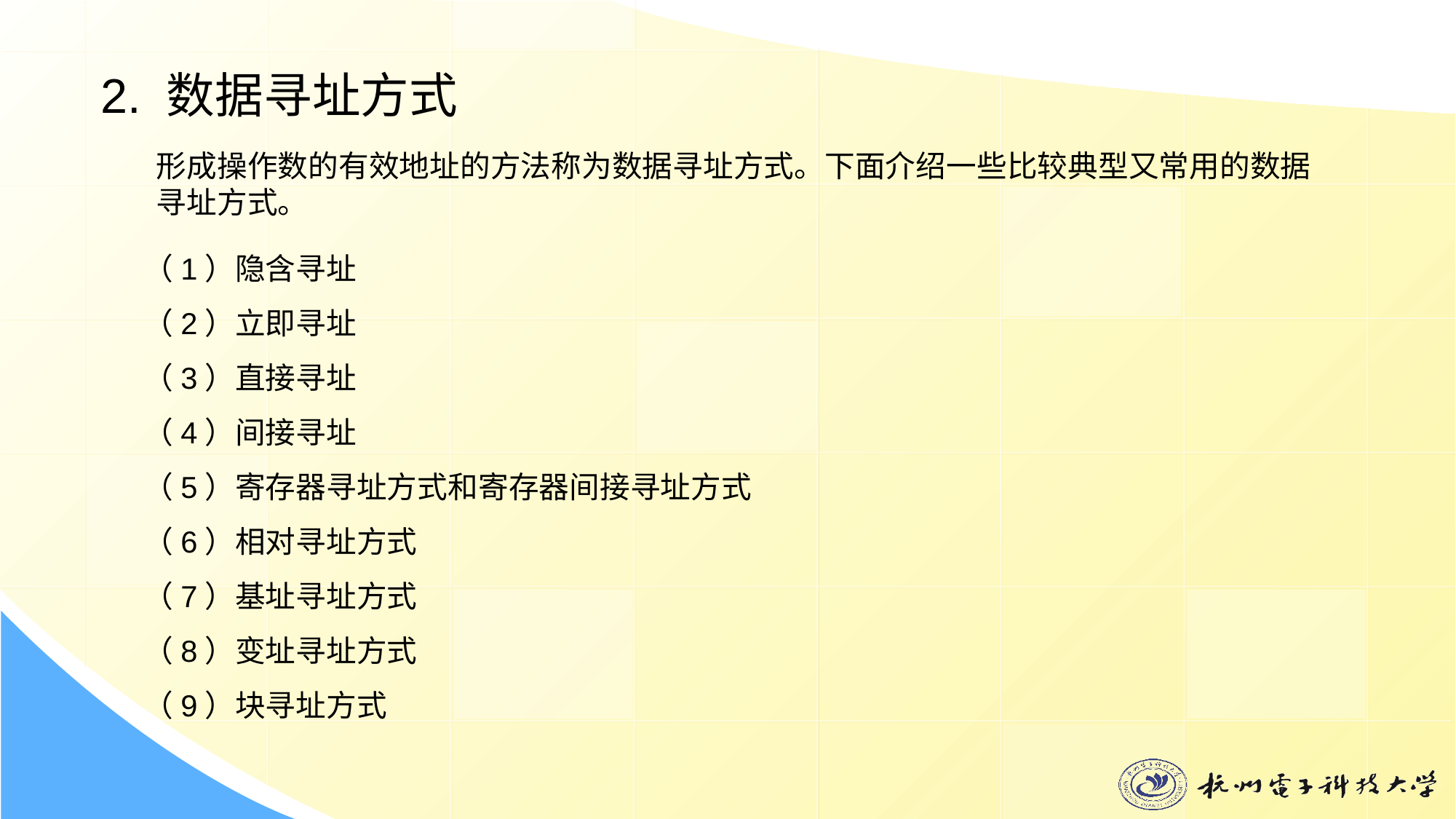

2. 数据寻址方式

形成操作数的有效地址的方法称为数据寻址方式。下面介绍一些比较典型又常用的数据寻址方式。
（1）隐含寻址
（2）立即寻址
（3）直接寻址
（4）间接寻址
（5）寄存器寻址方式和寄存器间接寻址方式
（6）相对寻址方式
（7）基址寻址方式
（8）变址寻址方式
（9）块寻址方式